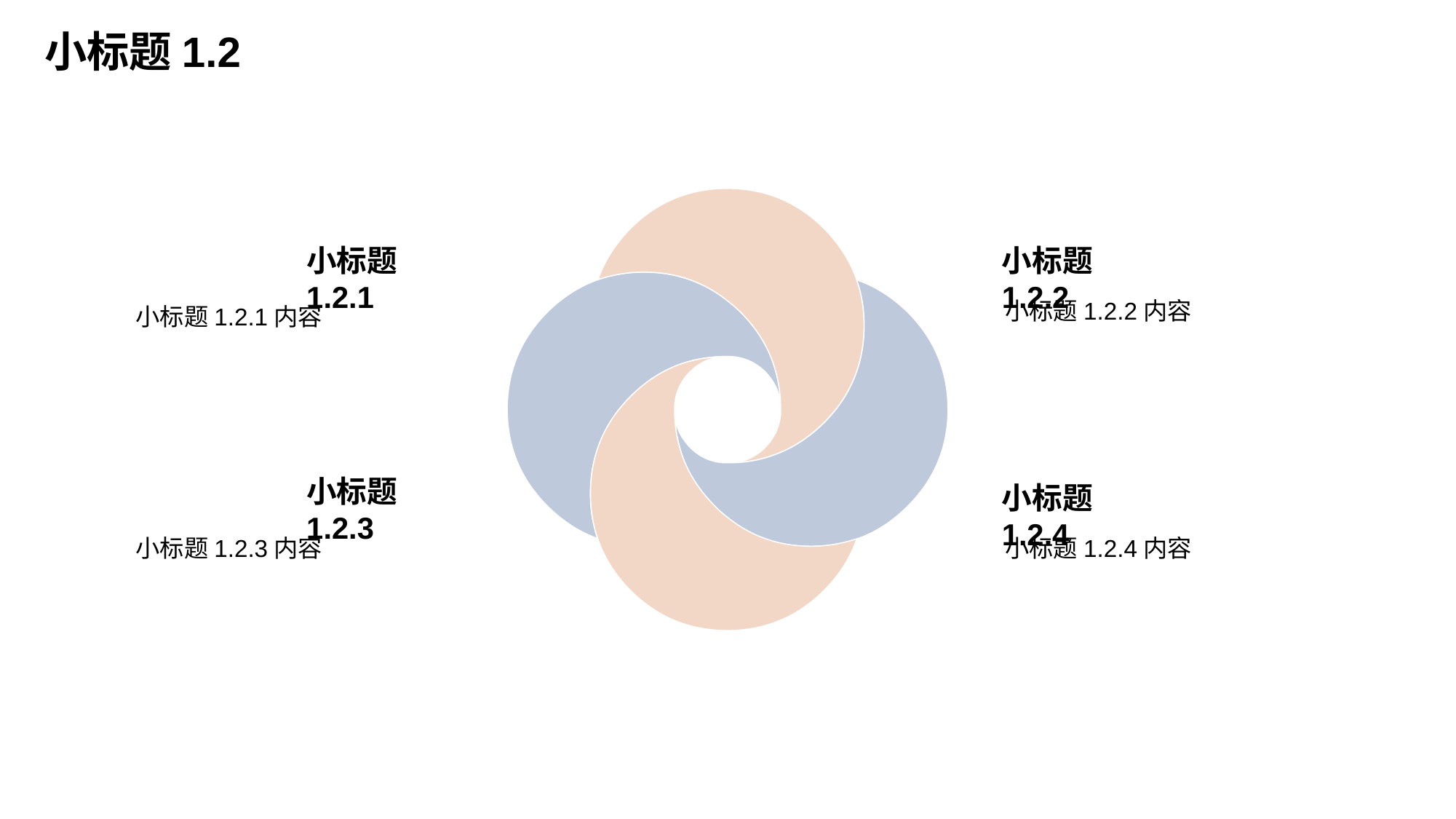

小标题1.2

小标题1.2.1
小标题1.2.1内容
小标题1.2.2
小标题1.2.2内容
小标题1.2.3
小标题1.2.3内容
小标题1.2.4
小标题1.2.4内容